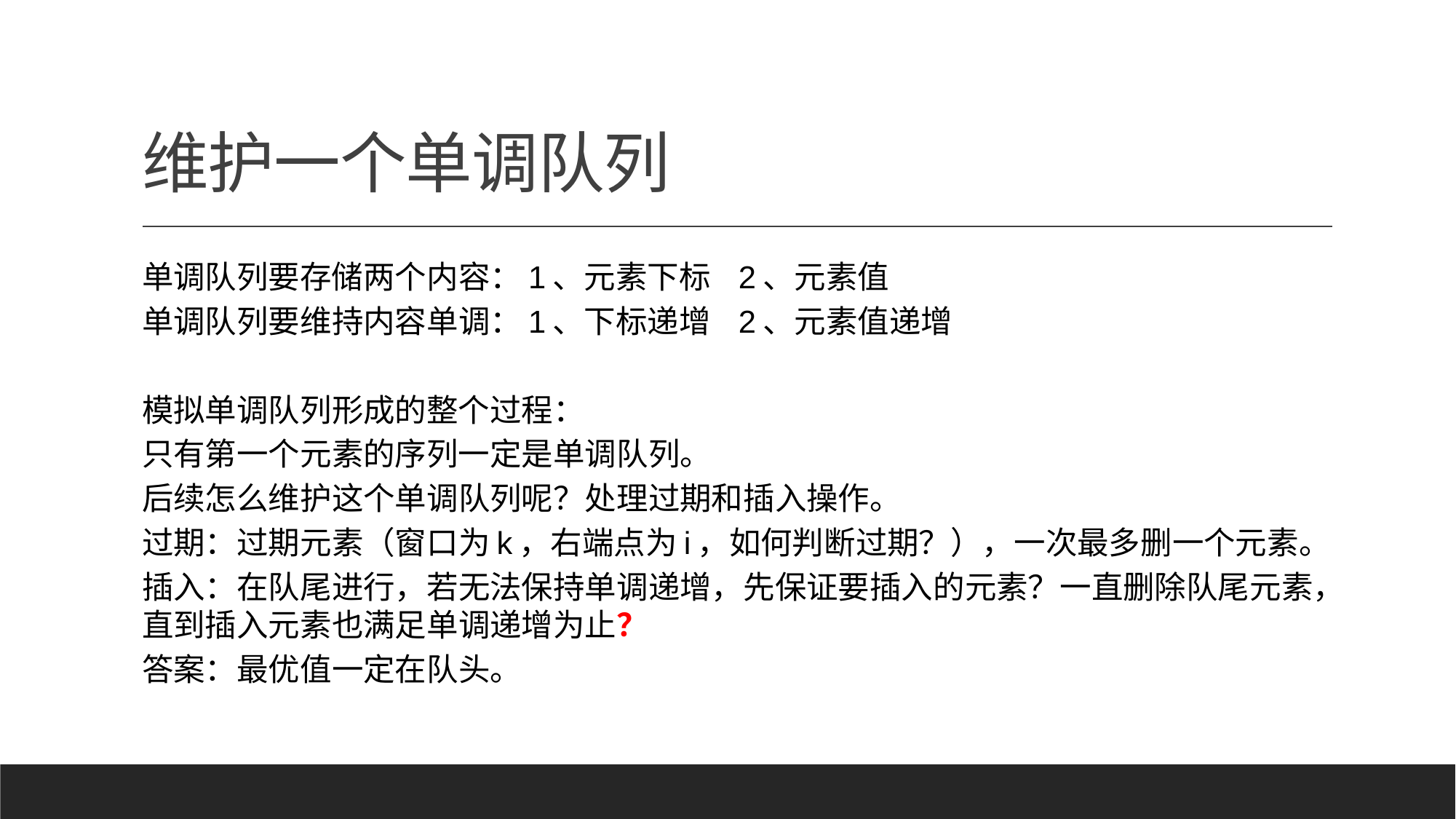

# 维护一个单调队列
单调队列要存储两个内容：1、元素下标   2、元素值
单调队列要维持内容单调：1、下标递增   2、元素值递增

模拟单调队列形成的整个过程：
只有第一个元素的序列一定是单调队列。
后续怎么维护这个单调队列呢？处理过期和插入操作。
过期：过期元素（窗口为k，右端点为i，如何判断过期？），一次最多删一个元素。
插入：在队尾进行，若无法保持单调递增，先保证要插入的元素？一直删除队尾元素，直到插入元素也满足单调递增为止？
答案：最优值一定在队头。